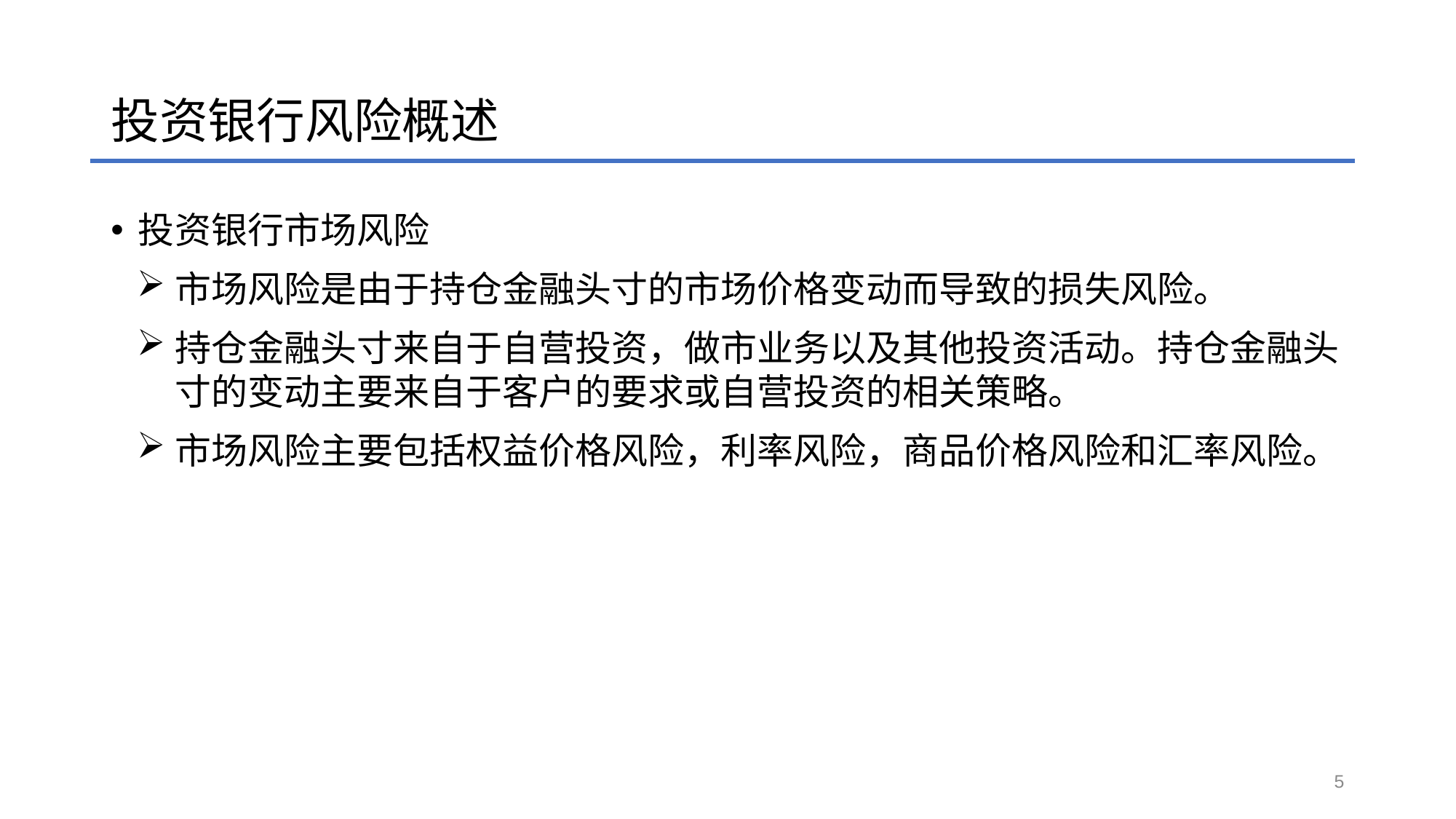

# 投资银行风险概述
投资银行市场风险
市场风险是由于持仓金融头寸的市场价格变动而导致的损失风险。
持仓金融头寸来自于自营投资，做市业务以及其他投资活动。持仓金融头寸的变动主要来自于客户的要求或自营投资的相关策略。
市场风险主要包括权益价格风险，利率风险，商品价格风险和汇率风险。

5